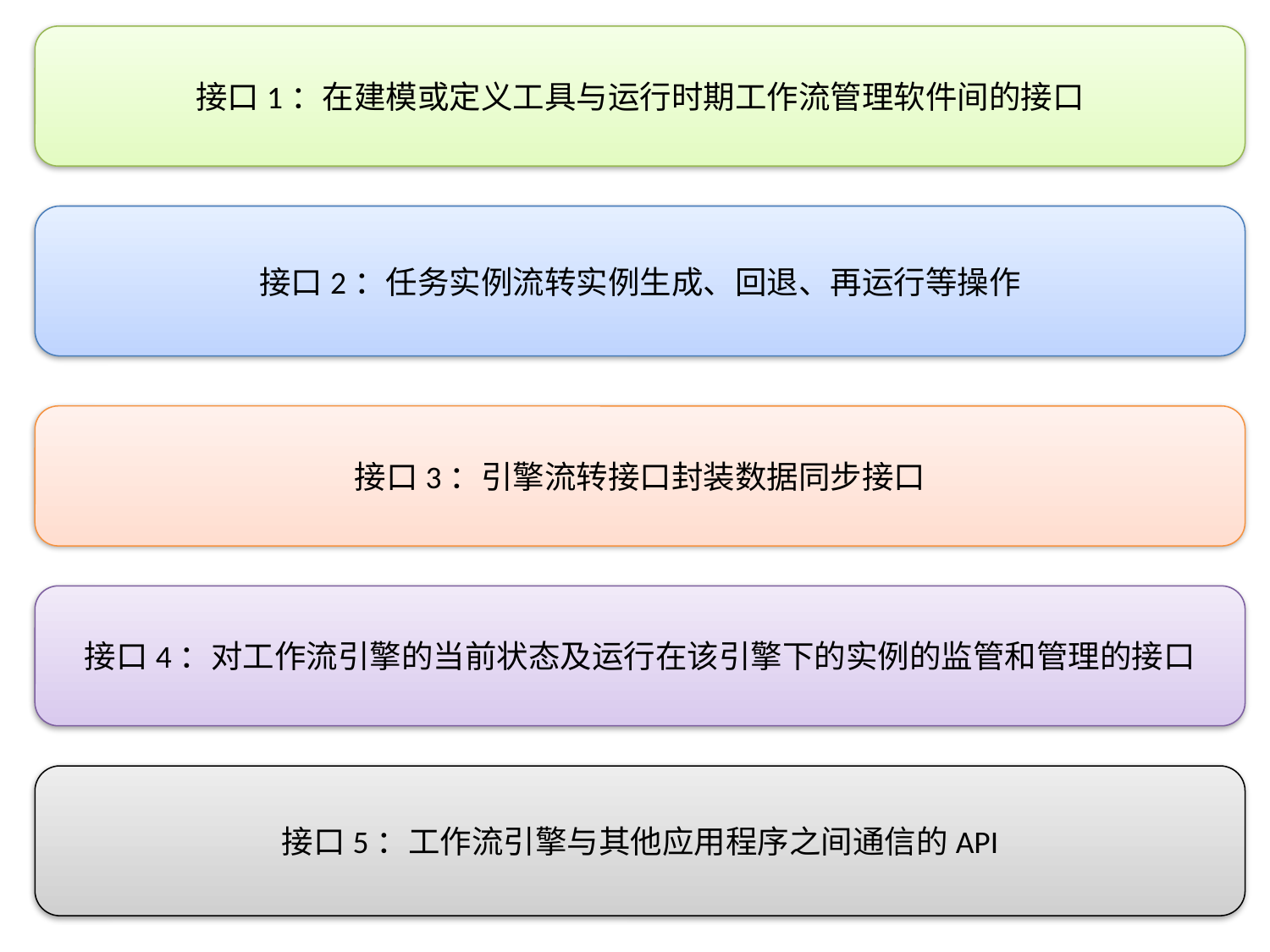

接口1：在建模或定义工具与运行时期工作流管理软件间的接口
接口2：任务实例流转实例生成、回退、再运行等操作
接口3：引擎流转接口封装数据同步接口
接口4：对工作流引擎的当前状态及运行在该引擎下的实例的监管和管理的接口
接口5：工作流引擎与其他应用程序之间通信的API